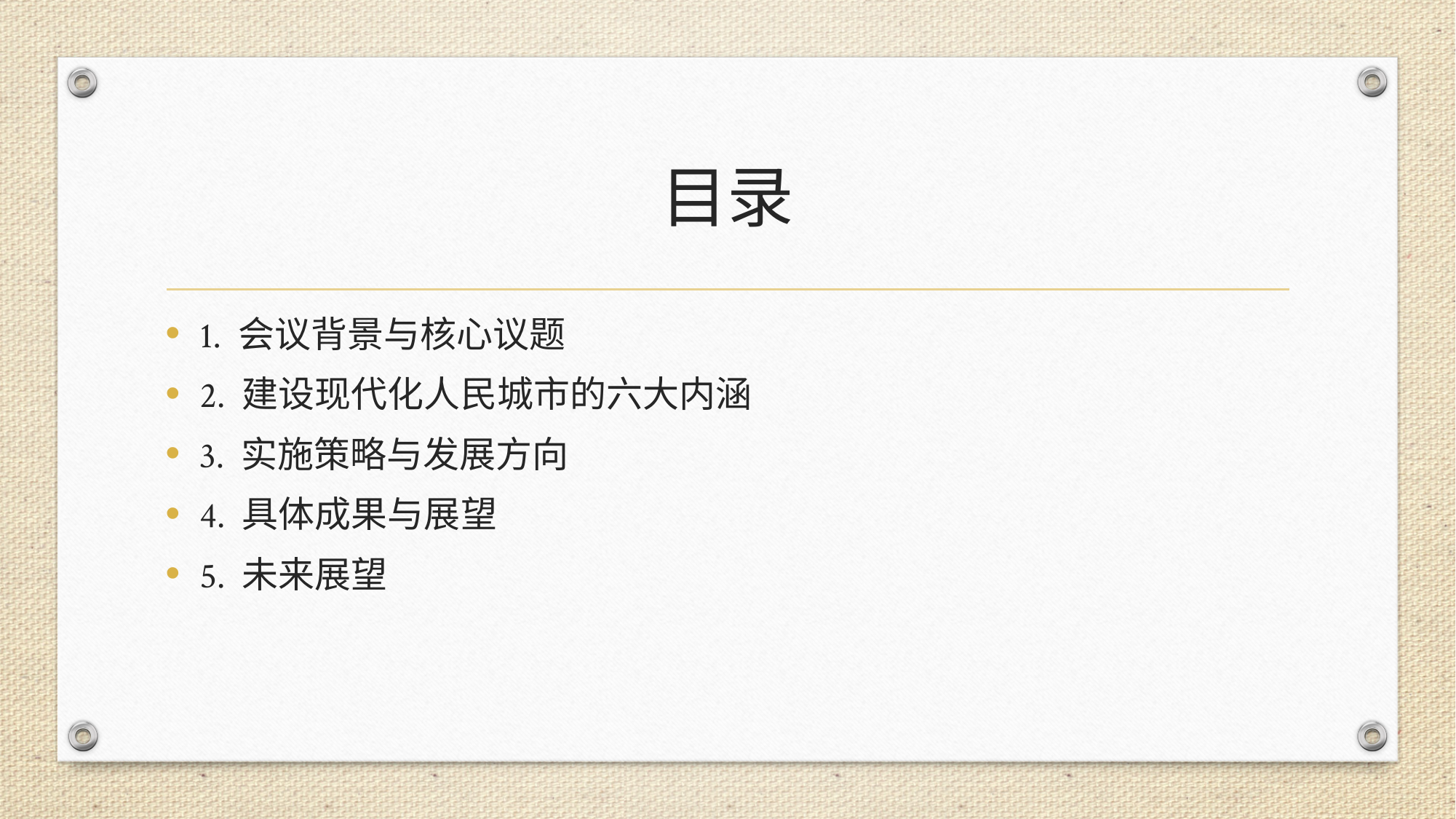

# 目录
1. 会议背景与核心议题
2. 建设现代化人民城市的六大内涵
3. 实施策略与发展方向
4. 具体成果与展望
5. 未来展望